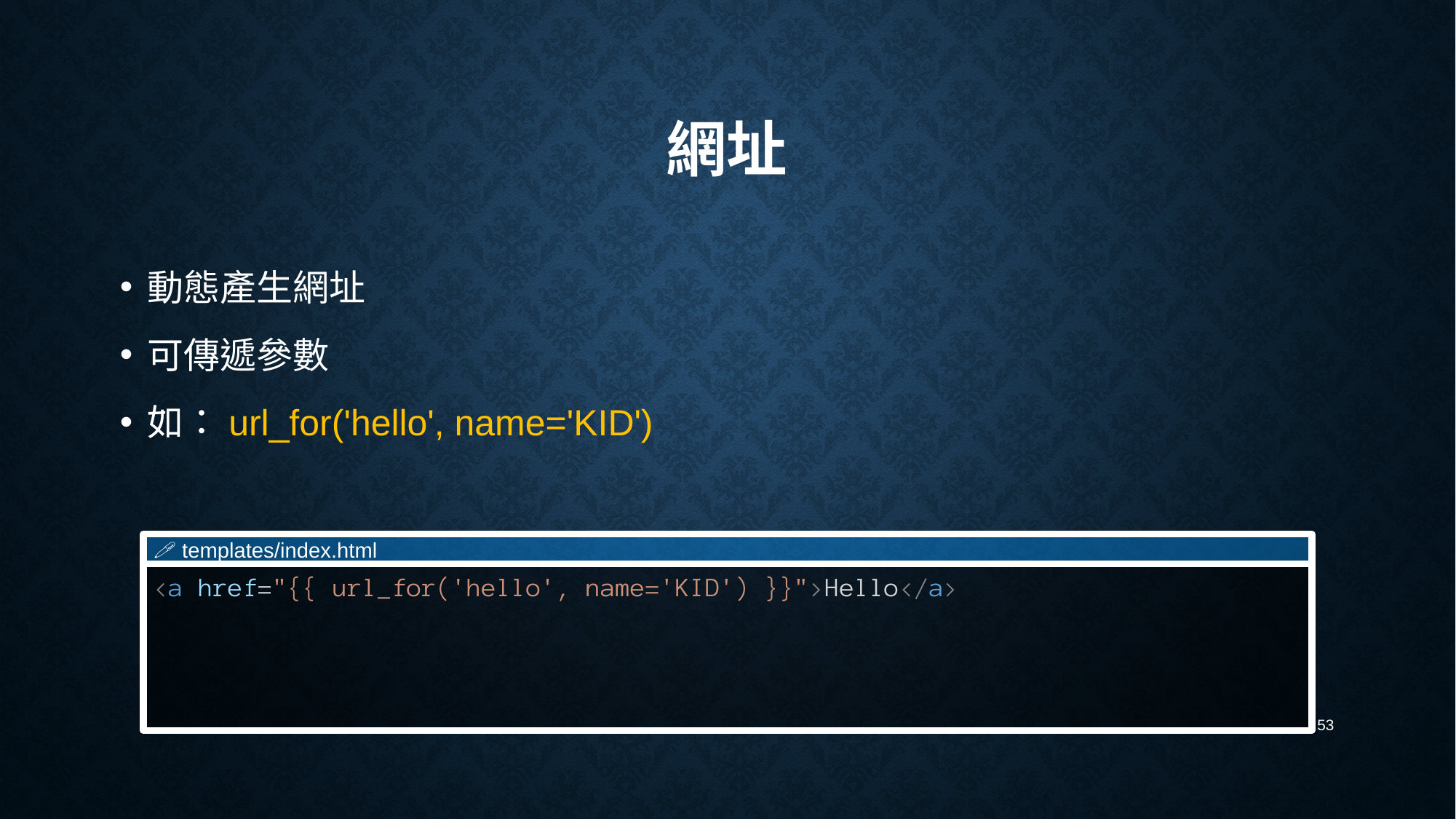

# 網址
動態產生網址
可傳遞參數
如：url_for('hello', name='KID')

🖊 templates/index.html
<a href="{{ url_for('hello', name='KID') }}">Hello</a>
53